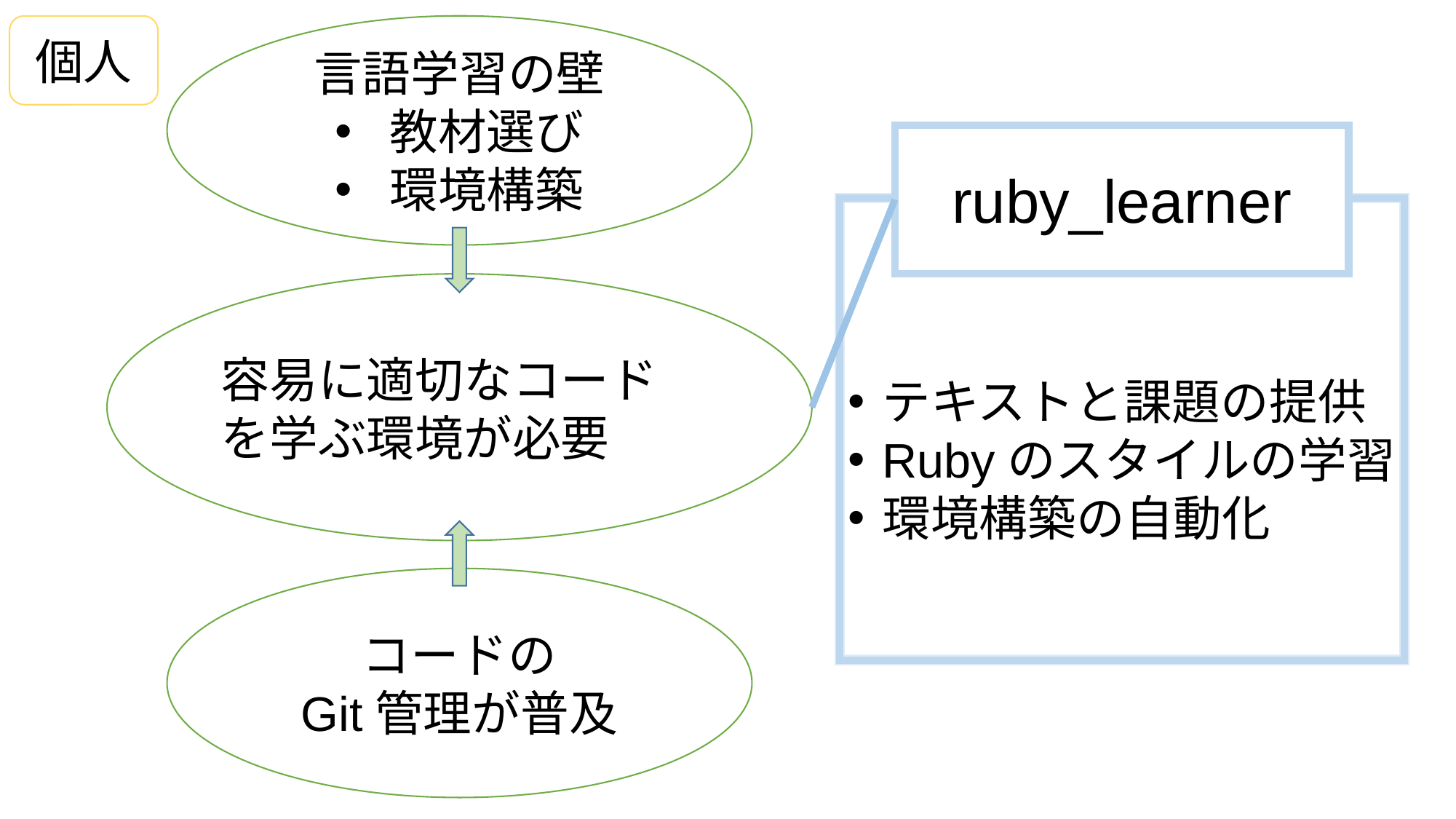

個人
言語学習の壁
教材選び
環境構築

ruby_learner

容易に適切なコードを学ぶ環境が必要
テキストと課題の提供
Rubyのスタイルの学習
環境構築の自動化

コードの
Git管理が普及